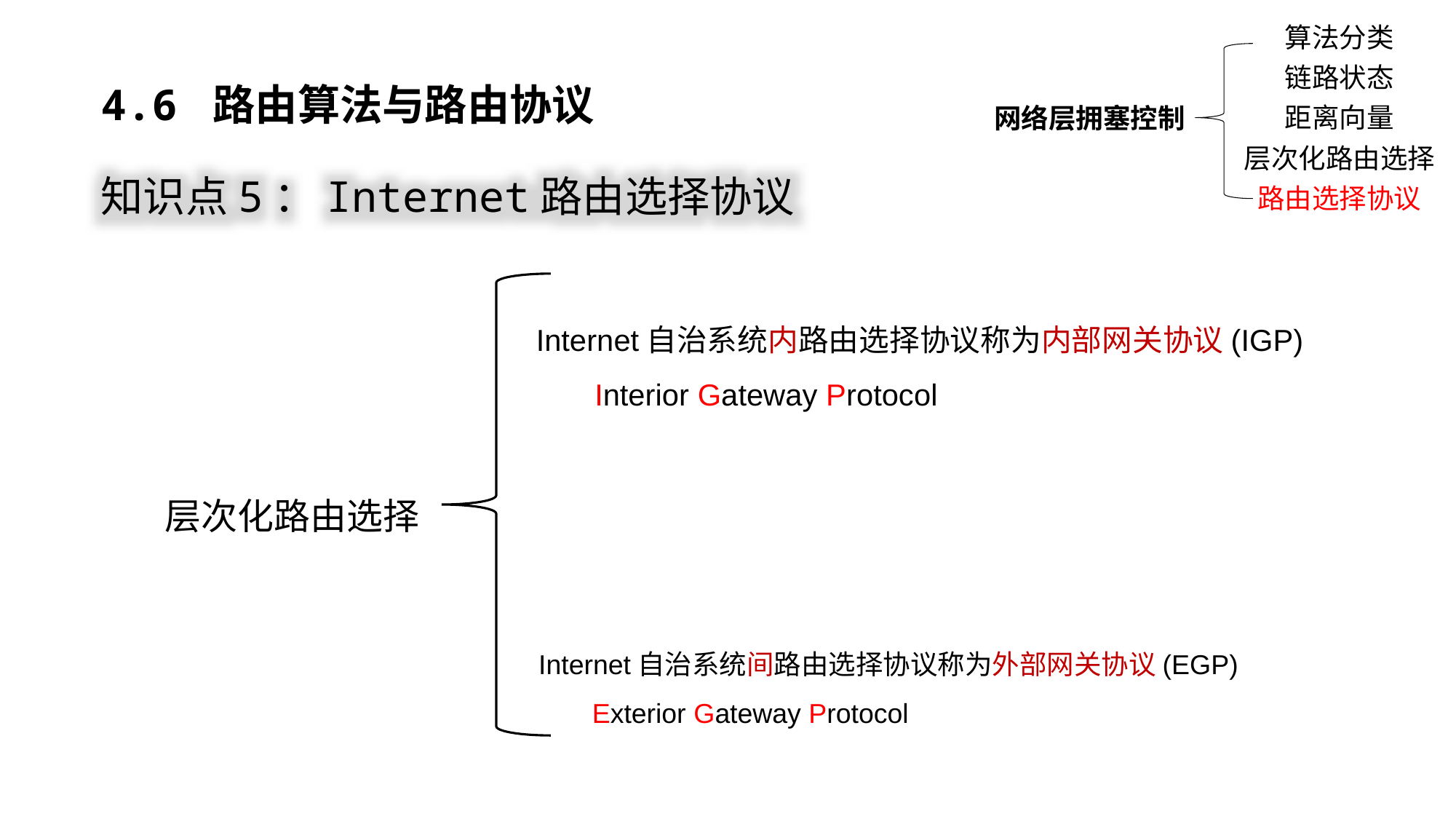

算法分类

链路状态
网络层拥塞控制
距离向量
层次化路由选择
路由选择协议
4.6 路由算法与路由协议
知识点5：Internet路由选择协议

Internet自治系统内路由选择协议称为内部网关协议(IGP)
       Interior Gateway Protocol
层次化路由选择
Internet自治系统间路由选择协议称为外部网关协议(EGP)
       Exterior Gateway Protocol